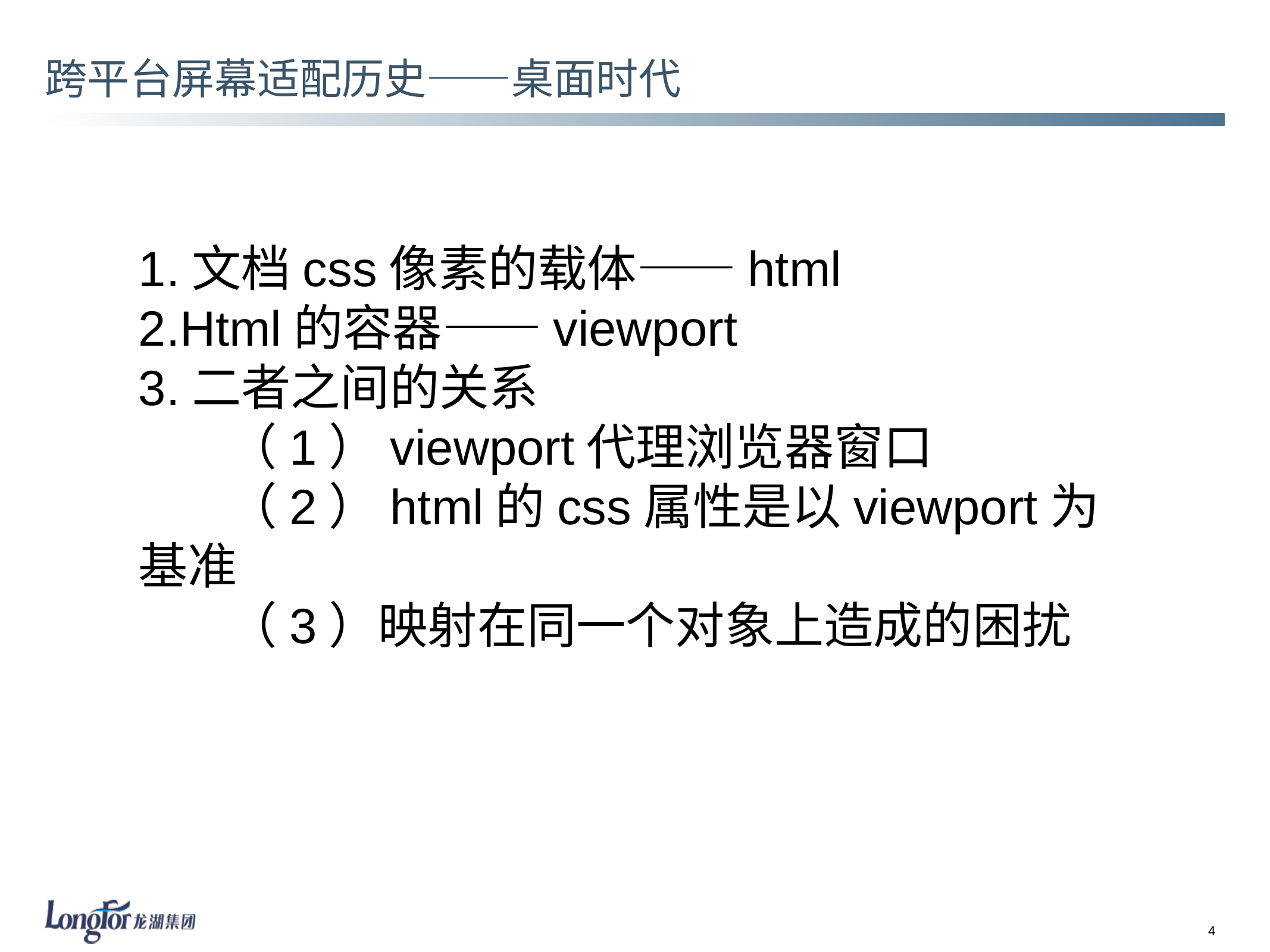

# 跨平台屏幕适配历史——桌面时代
1.文档css像素的载体——html
2.Html的容器——viewport
3.二者之间的关系
	（1）viewport代理浏览器窗口
	（2）html的css属性是以viewport为基准
	（3）映射在同一个对象上造成的困扰
4